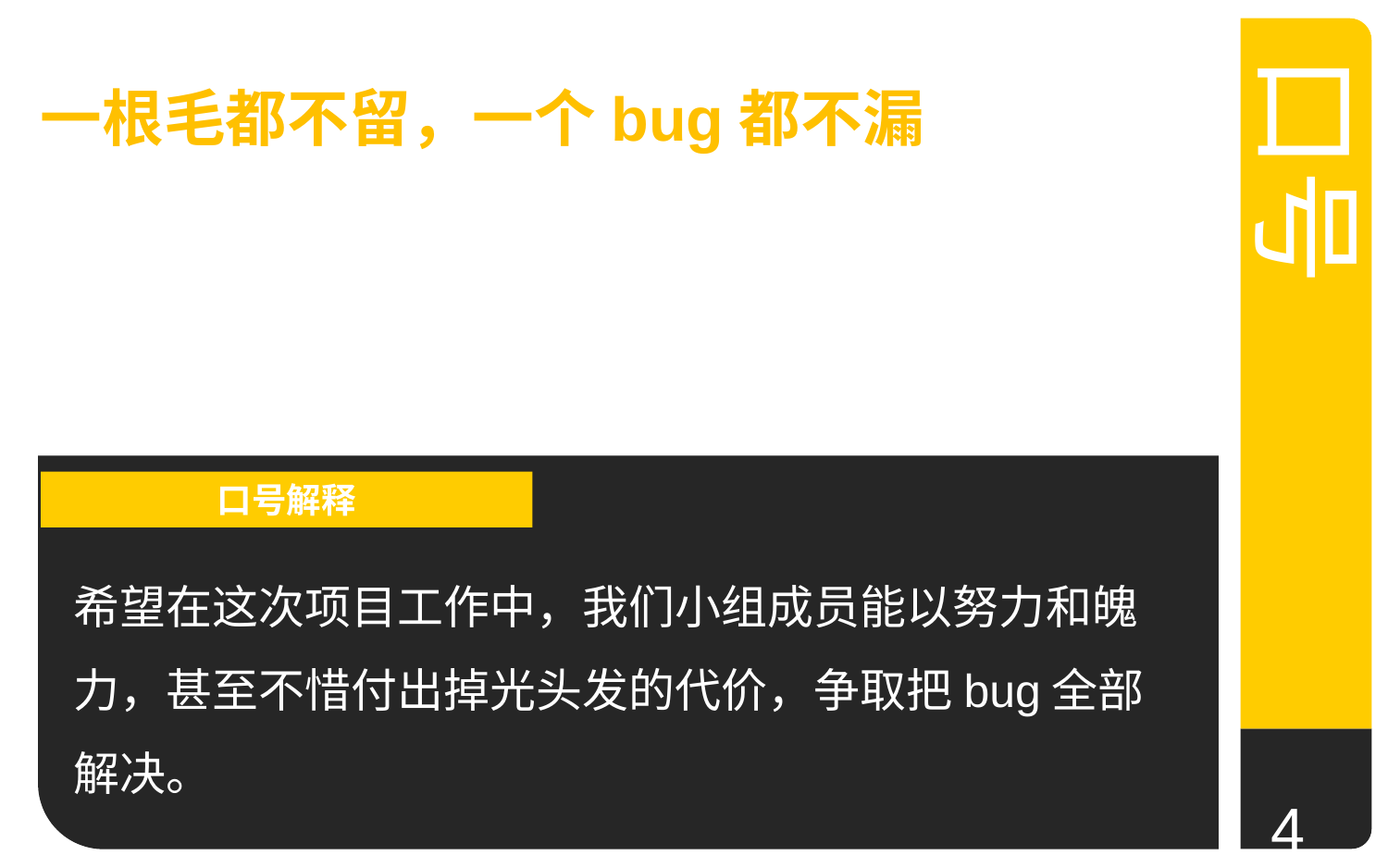

口号
一根毛都不留，一个bug都不漏

口号解释
希望在这次项目工作中，我们小组成员能以努力和魄力，甚至不惜付出掉光头发的代价，争取把bug全部解决。
4